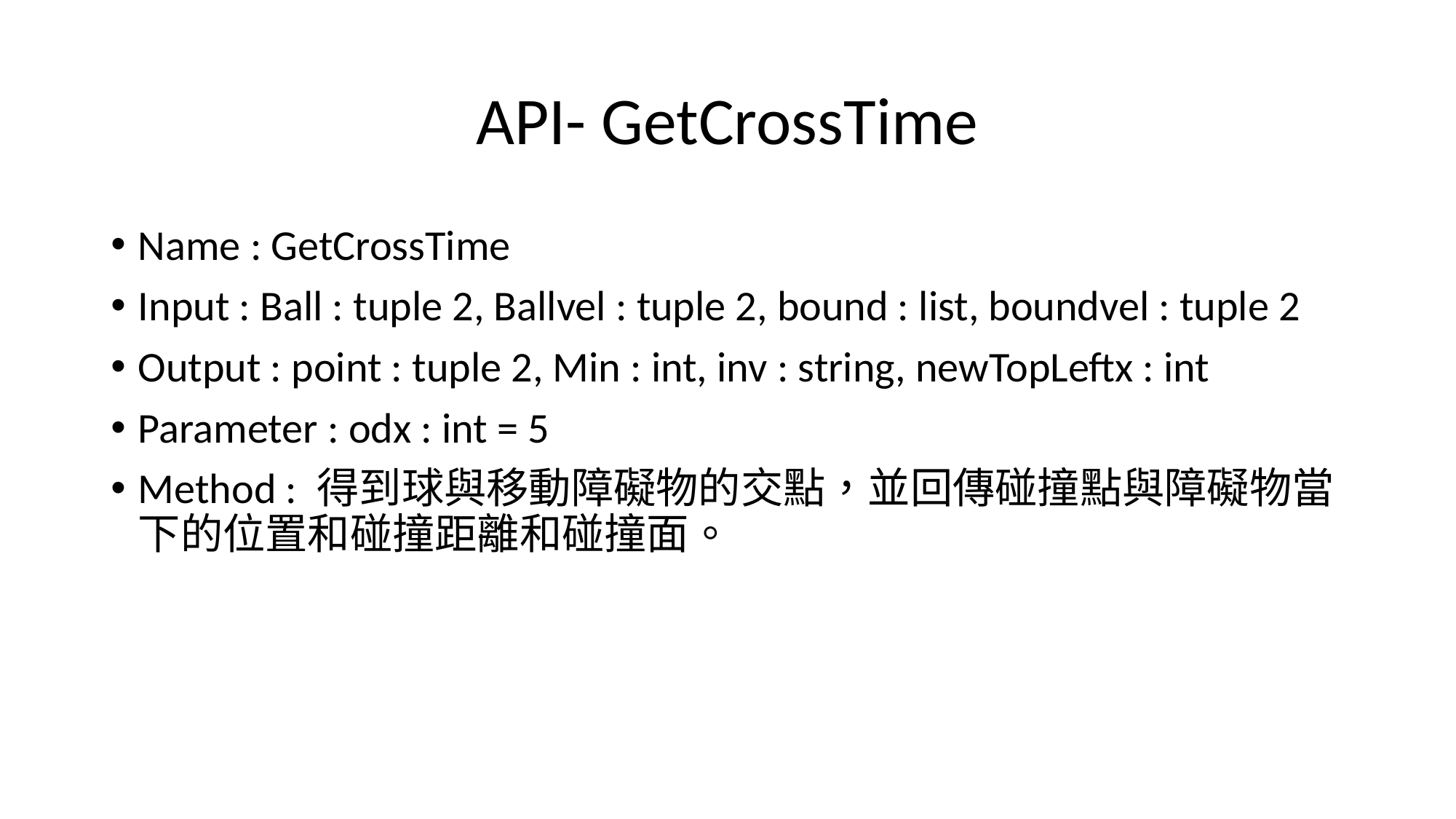

# API- GetCrossTime
Name : GetCrossTime
Input : Ball : tuple 2, Ballvel : tuple 2, bound : list, boundvel : tuple 2
Output : point : tuple 2, Min : int, inv : string, newTopLeftx : int
Parameter : odx : int = 5
Method : 得到球與移動障礙物的交點，並回傳碰撞點與障礙物當下的位置和碰撞距離和碰撞面。